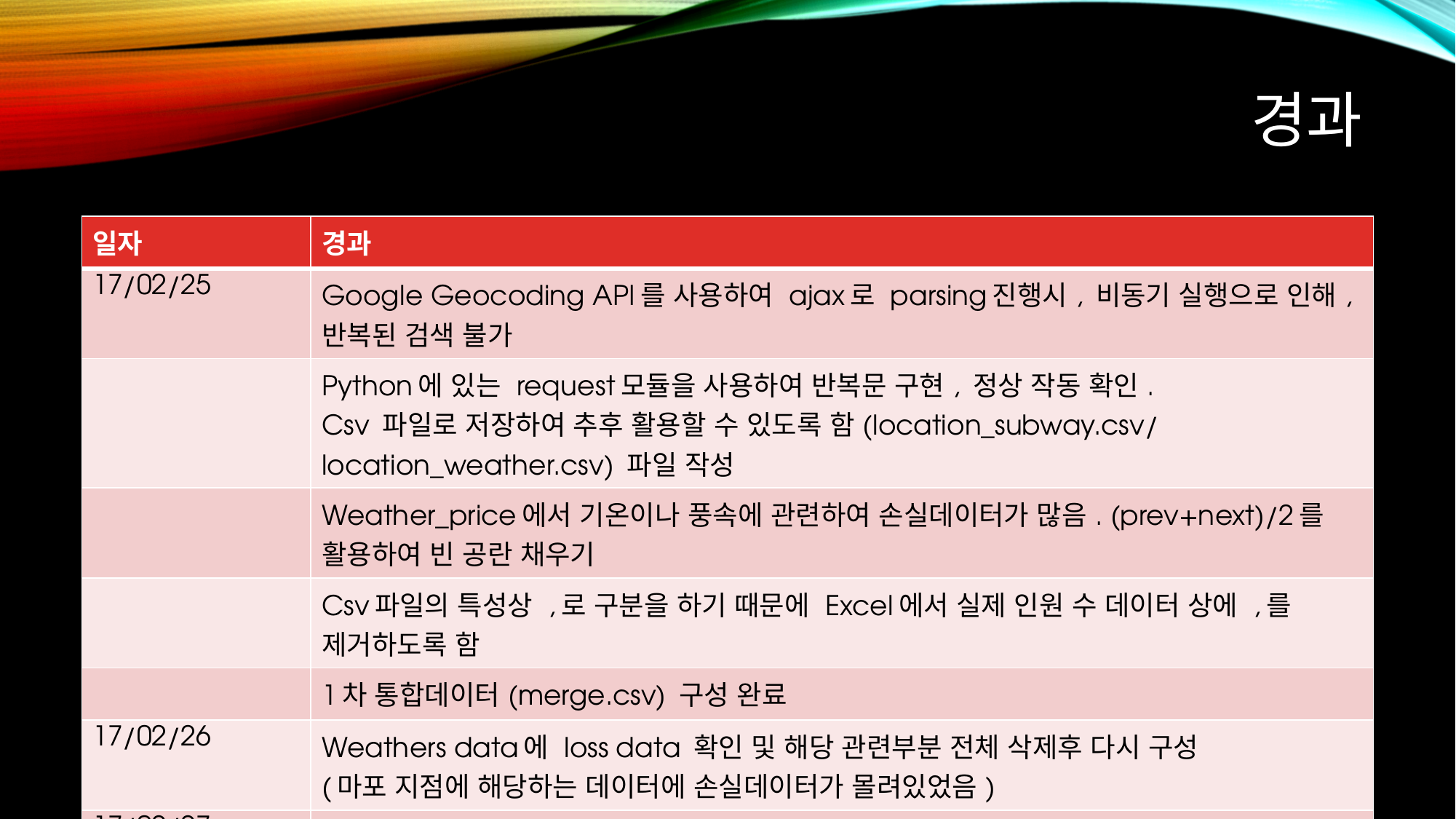

경과
| 일자 | 경과 |
| --- | --- |
| 17/02/25 | Google Geocoding API를 사용하여 ajax로 parsing진행시, 비동기 실행으로 인해, 반복된 검색 불가 |
|  | Python에 있는 request모듈을 사용하여 반복문 구현, 정상 작동 확인. Csv 파일로 저장하여 추후 활용할 수 있도록 함(location\_subway.csv/location\_weather.csv) 파일 작성 |
|  | Weather\_price에서 기온이나 풍속에 관련하여 손실데이터가 많음. (prev+next)/2를 활용하여 빈 공란 채우기 |
|  | Csv파일의 특성상 ,로 구분을 하기 때문에 Excel에서 실제 인원 수 데이터 상에 ,를 제거하도록 함 |
|  | 1차 통합데이터(merge.csv) 구성 완료 |
| 17/02/26 | Weathers data에 loss data 확인 및 해당 관련부분 전체 삭제후 다시 구성 (마포 지점에 해당하는 데이터에 손실데이터가 몰려있었음) |
| 17/02/27 | Master와 worker node를 구분하여 구동 시작, 구동 중 csv파일 변환간에 에러 데이터 확인 |